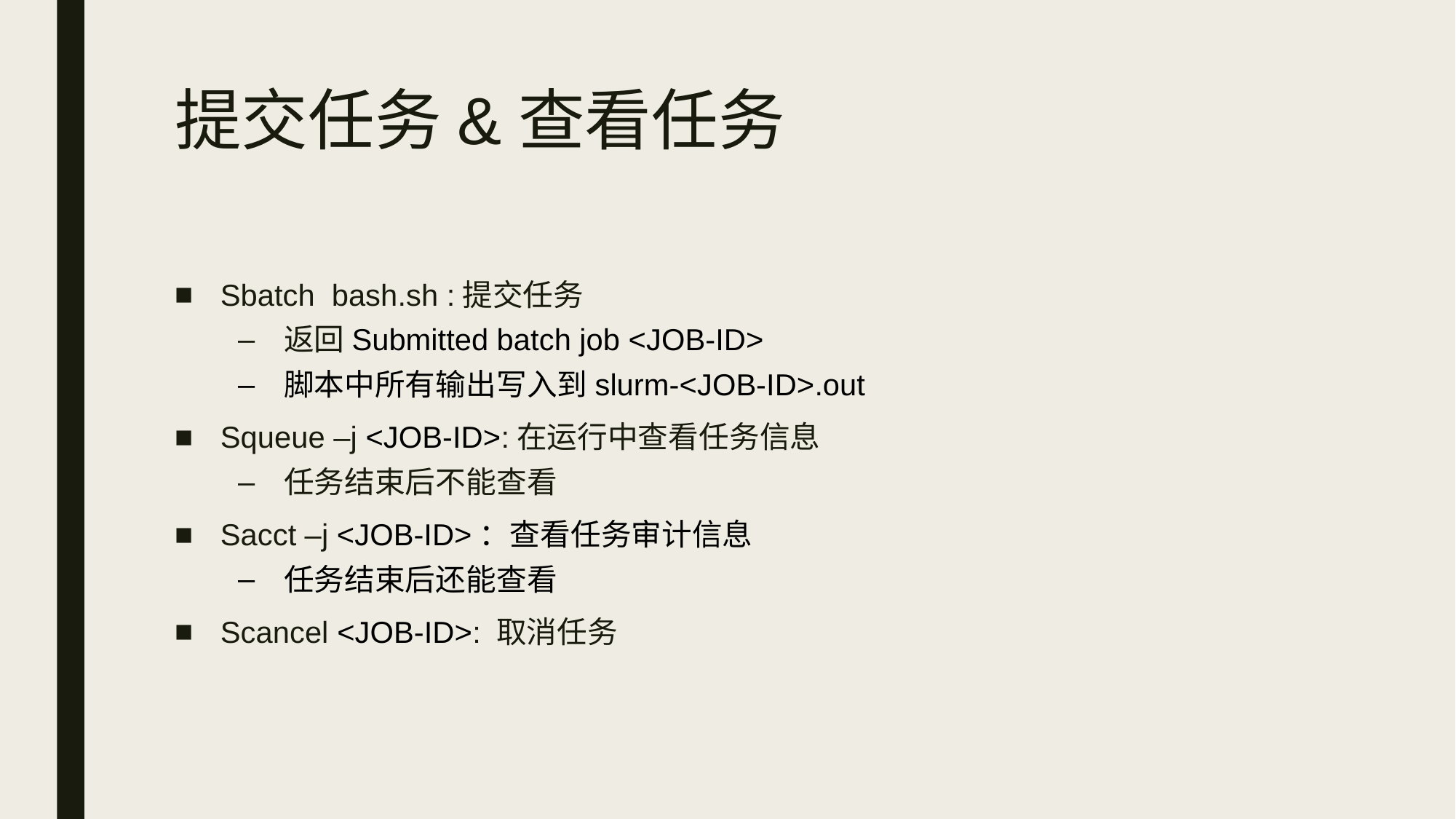

# 提交任务&查看任务
Sbatch  bash.sh :提交任务
返回Submitted batch job <JOB-ID>
脚本中所有输出写入到slurm-<JOB-ID>.out
Squeue –j <JOB-ID>:在运行中查看任务信息
任务结束后不能查看
Sacct –j <JOB-ID>：查看任务审计信息
任务结束后还能查看
Scancel <JOB-ID>: 取消任务